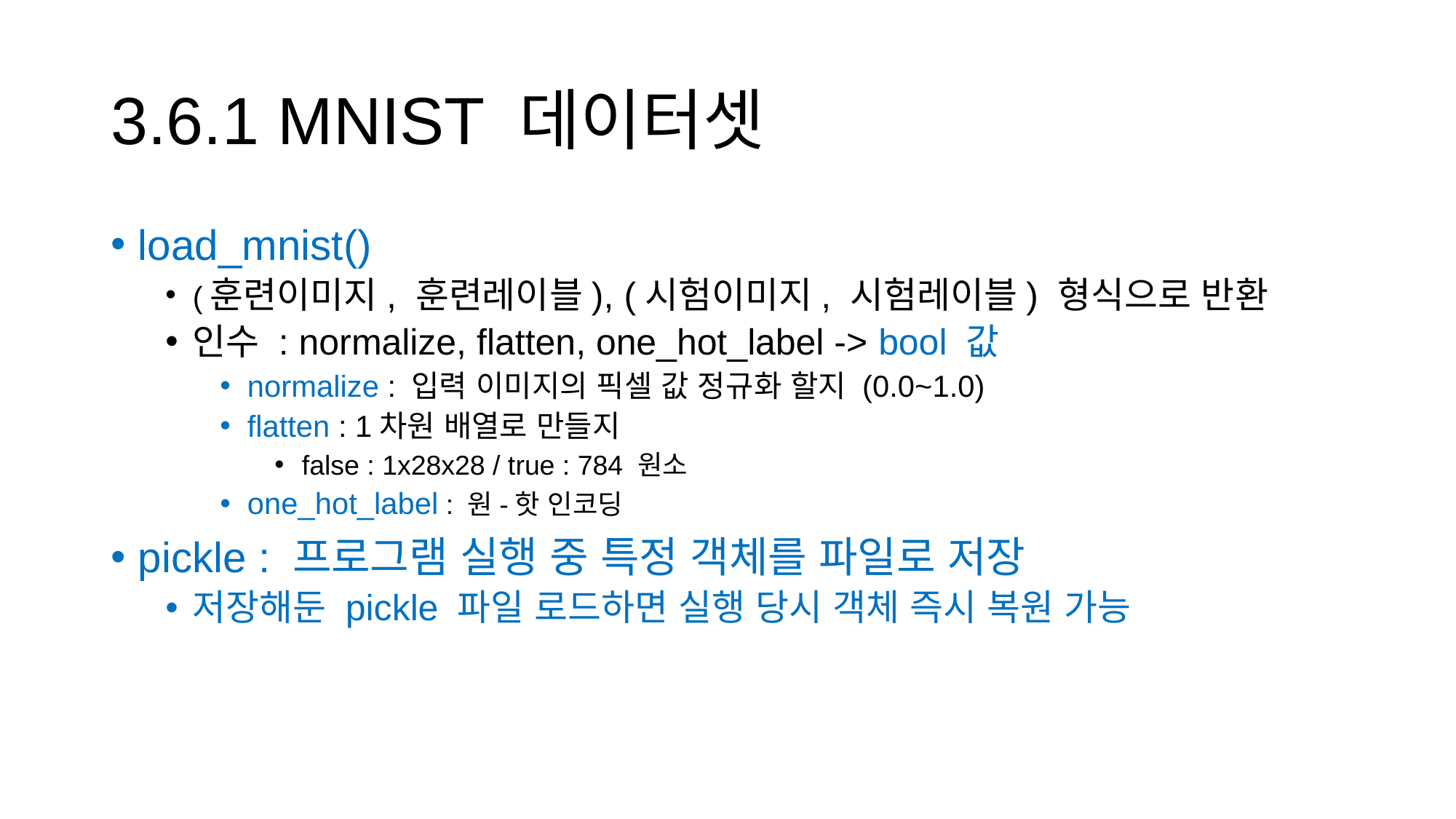

# 3.6.1 MNIST 데이터셋
load_mnist()
(훈련이미지, 훈련레이블), (시험이미지, 시험레이블) 형식으로 반환
인수 : normalize, flatten, one_hot_label -> bool 값
normalize : 입력 이미지의 픽셀 값 정규화 할지 (0.0~1.0)
flatten : 1차원 배열로 만들지
false : 1x28x28 / true : 784 원소
one_hot_label : 원-핫 인코딩
pickle : 프로그램 실행 중 특정 객체를 파일로 저장
저장해둔 pickle 파일 로드하면 실행 당시 객체 즉시 복원 가능